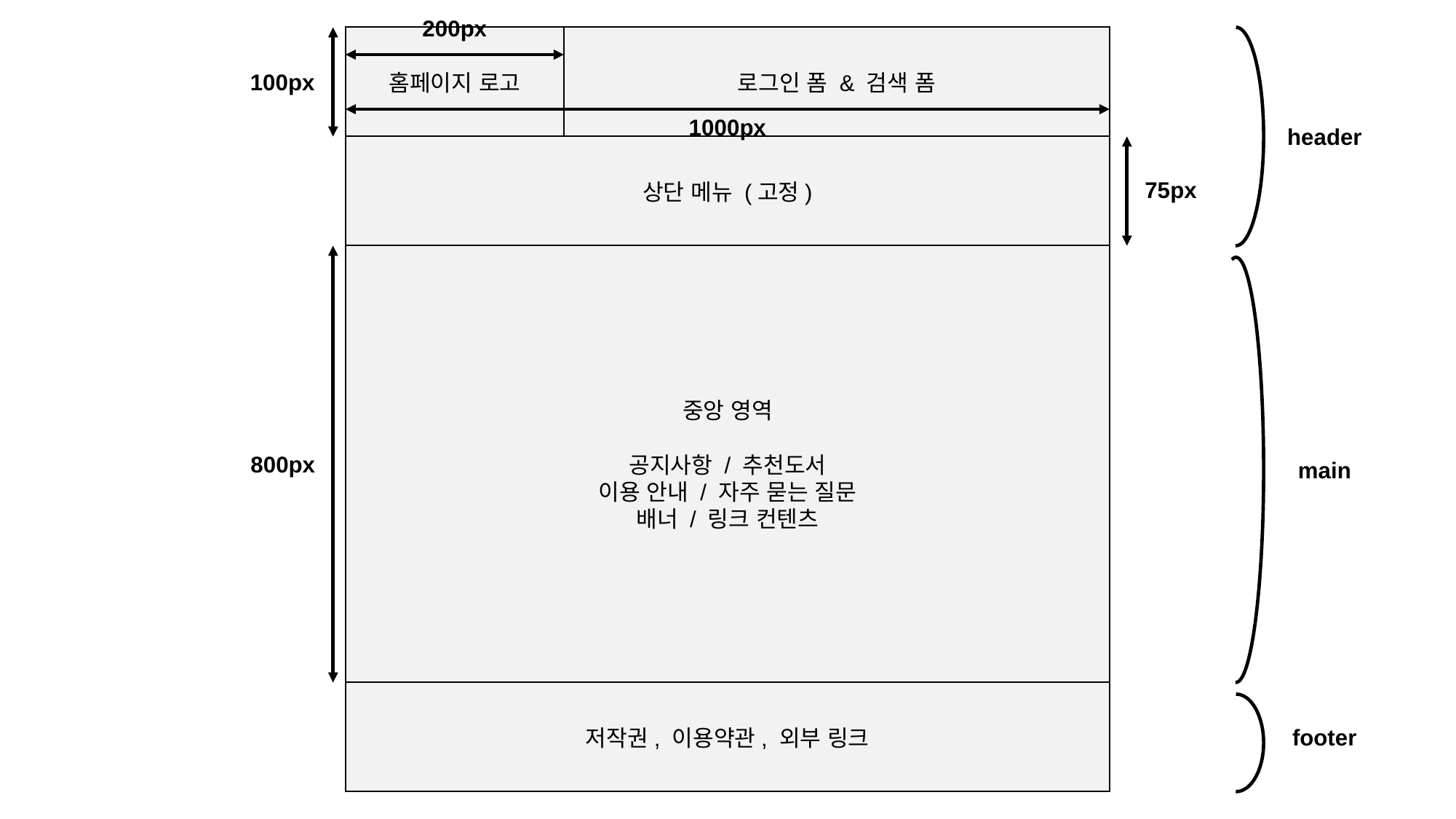

200px
홈페이지 로고
로그인 폼 & 검색 폼

100px
1000px
header
상단 메뉴 (고정)
75px
중앙 영역

공지사항 / 추천도서
이용 안내 / 자주 묻는 질문
배너 / 링크 컨텐츠

800px
main
저작권, 이용약관, 외부 링크

footer